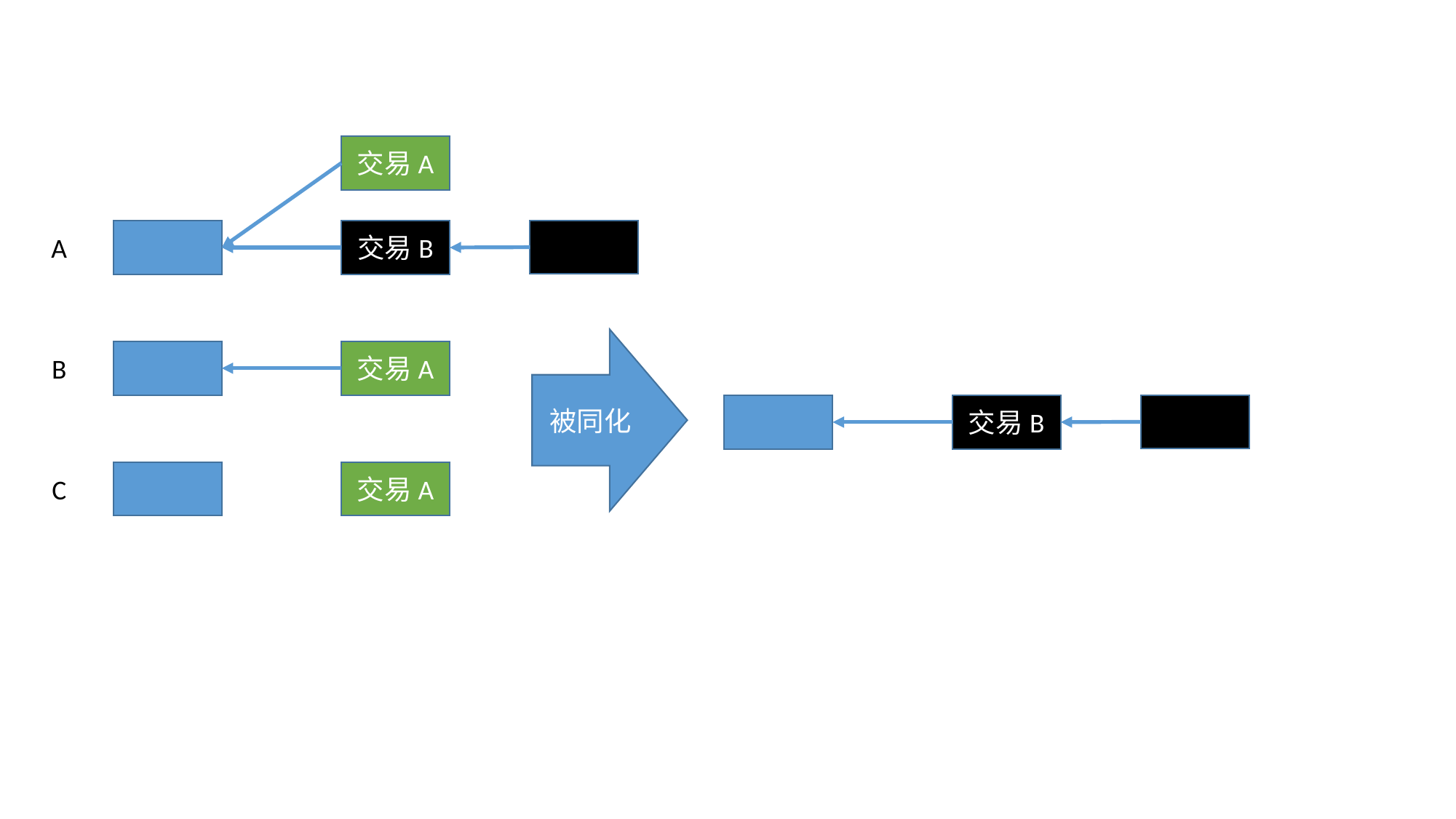

交易A

交易B
A
被同化

交易A
B

交易B

交易A
C